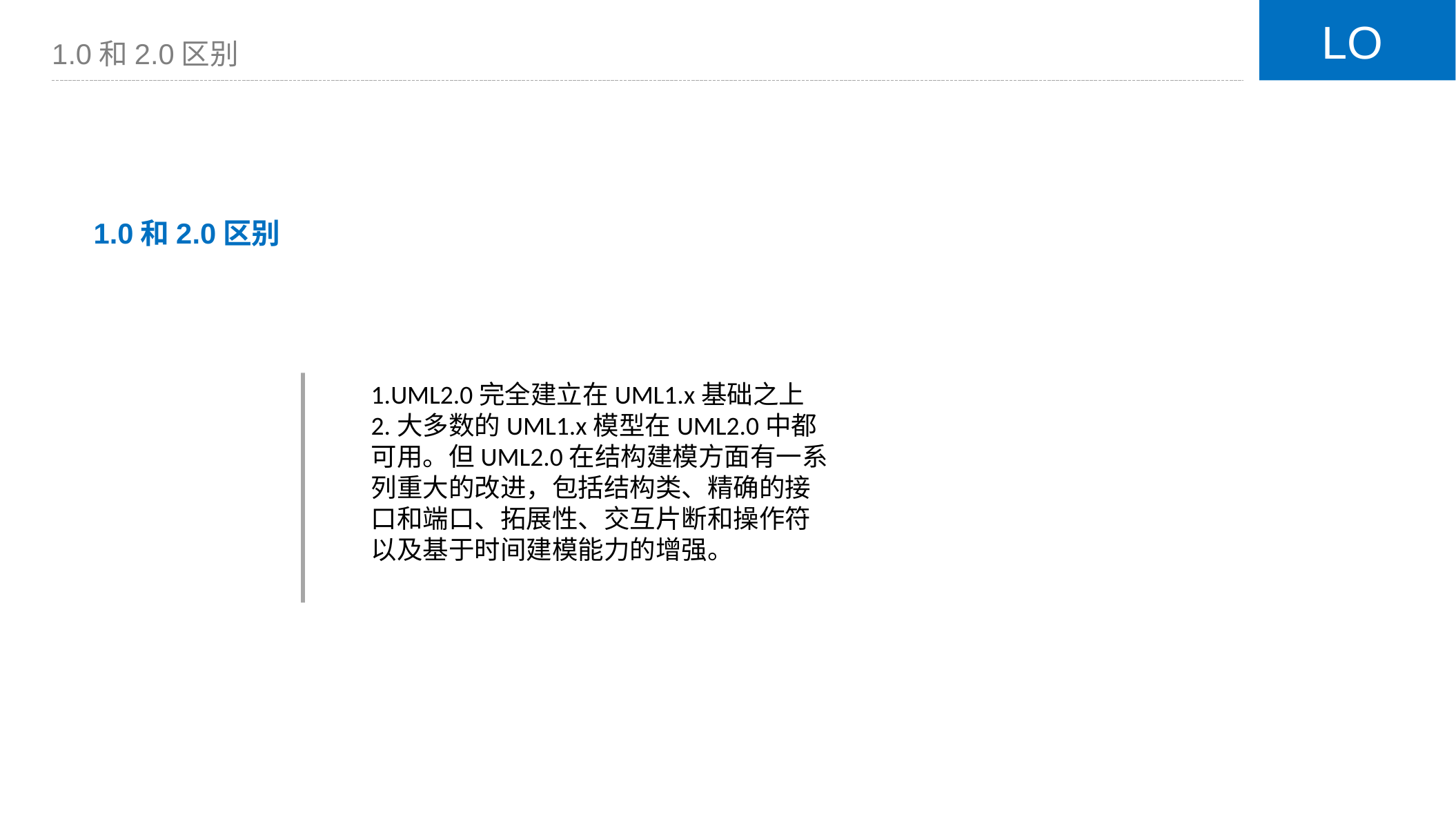

LOGO
1.0和2.0区别
1.0和2.0区别
1.UML2.0完全建立在UML1.x基础之上
2.大多数的UML1.x模型在UML2.0中都可用。但UML2.0在结构建模方面有一系列重大的改进，包括结构类、精确的接口和端口、拓展性、交互片断和操作符以及基于时间建模能力的增强。